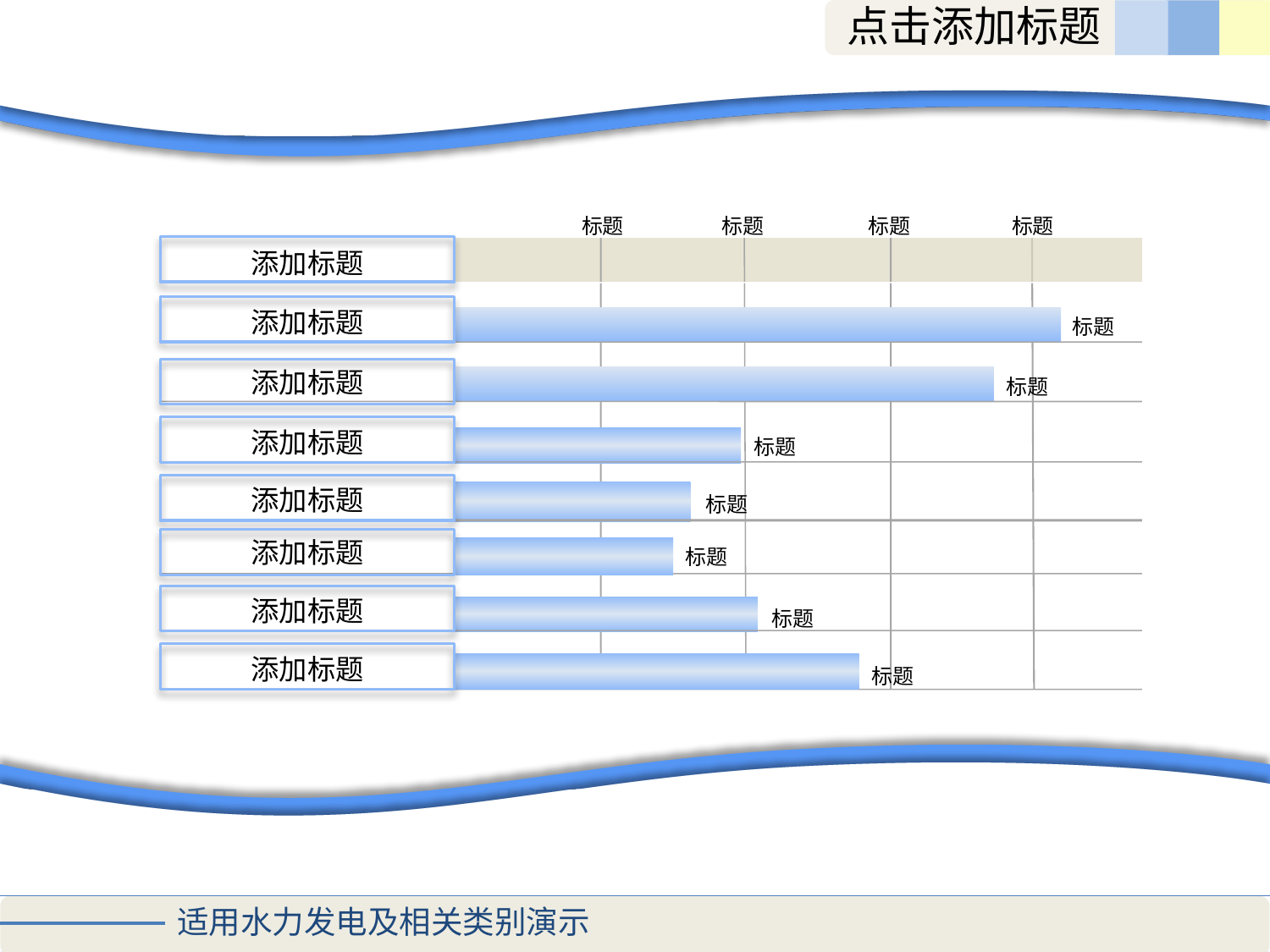

点击添加标题
标题
标题
标题
标题

添加标题
添加标题
标题
添加标题
标题
添加标题
标题
添加标题
标题
添加标题
标题
添加标题
标题
添加标题
(14,073)
标题